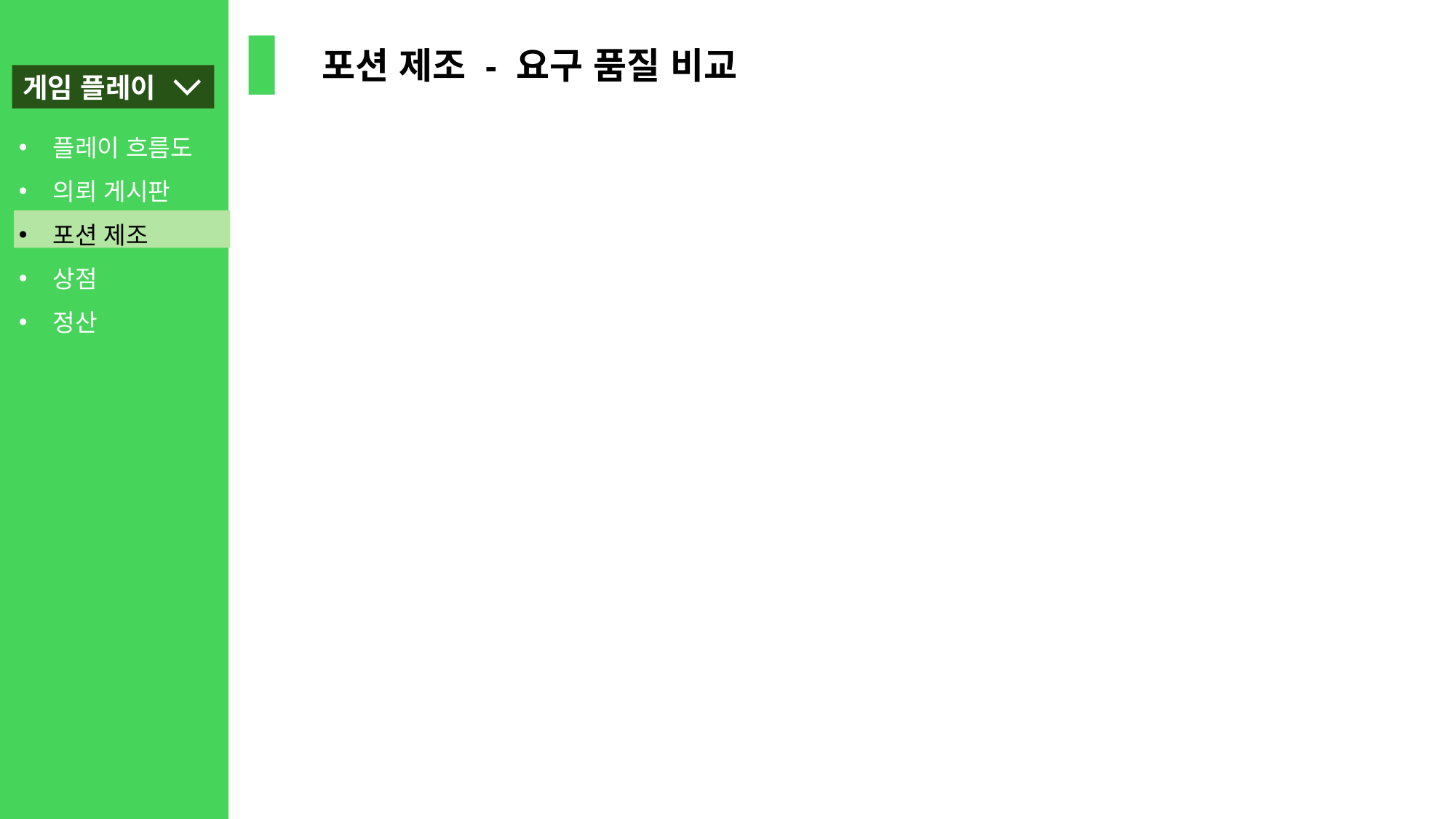

포션 제조 - 요구 품질 비교
게임 플레이

플레이 흐름도
의뢰 게시판
포션 제조
상점
정산